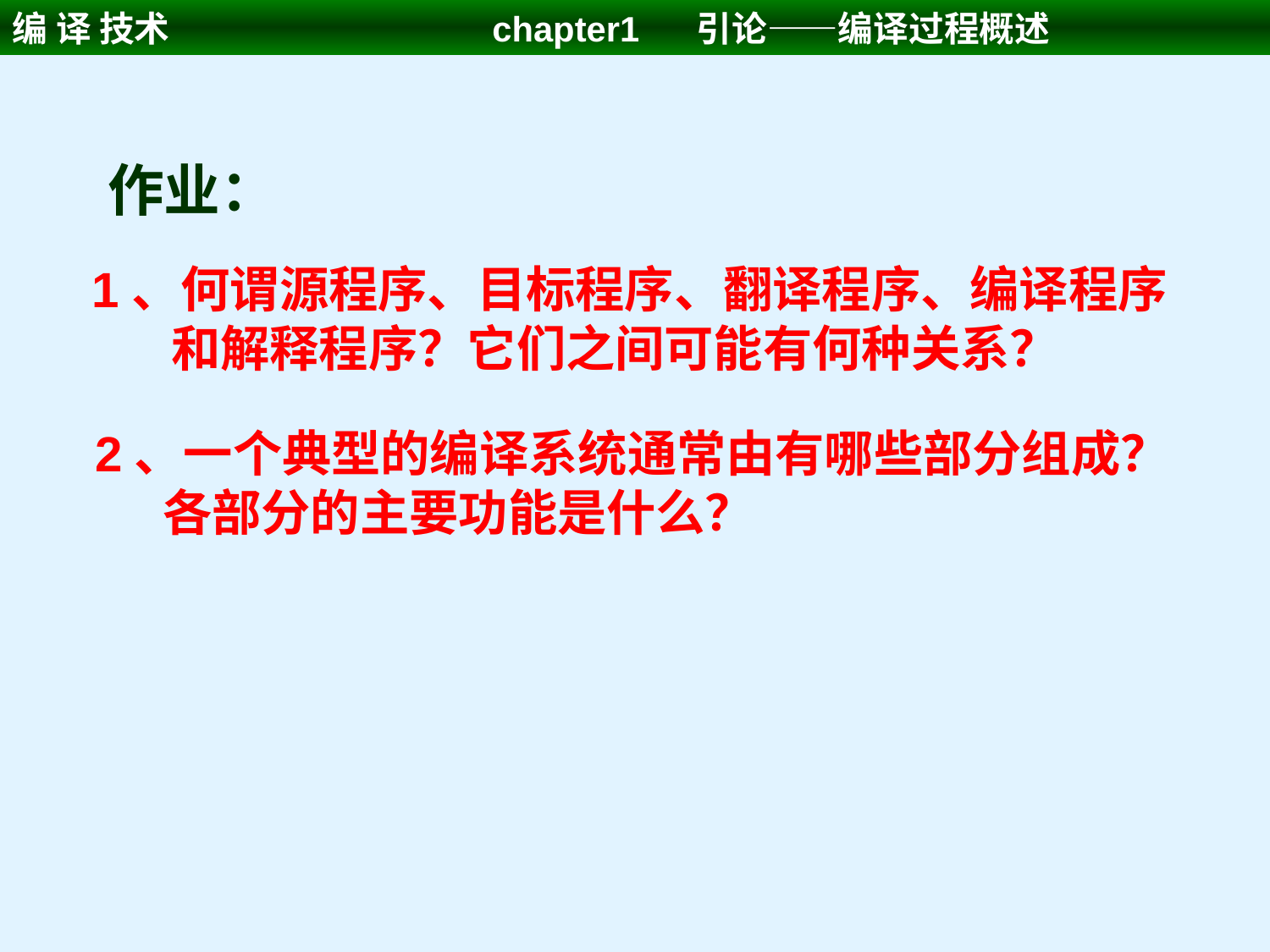

作业：
1、何谓源程序、目标程序、翻译程序、编译程序
      和解释程序？它们之间可能有何种关系？
2、一个典型的编译系统通常由有哪些部分组成？
     各部分的主要功能是什么？